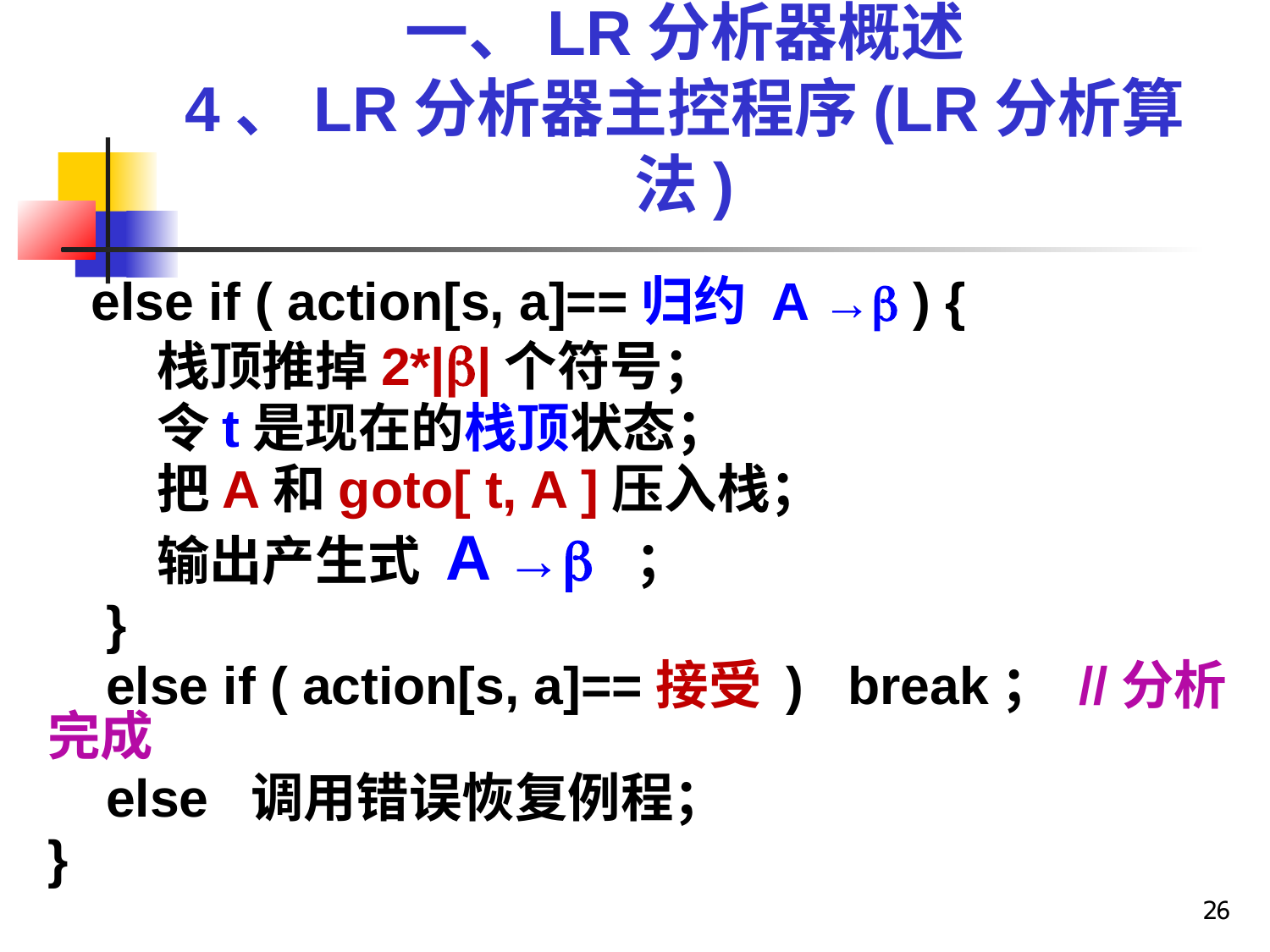

一、LR分析器概述
4、LR分析器主控程序(LR分析算法)
   else if ( action[s, a]==归约 A →β ) {
        栈顶推掉2*|β|个符号；
        令t是现在的栈顶状态；
        把A和goto[ t, A ]压入栈；
        输出产生式 A →β  ；
    }
    else if ( action[s, a]==接受 )   break； //分析完成
    else  调用错误恢复例程；
}

26